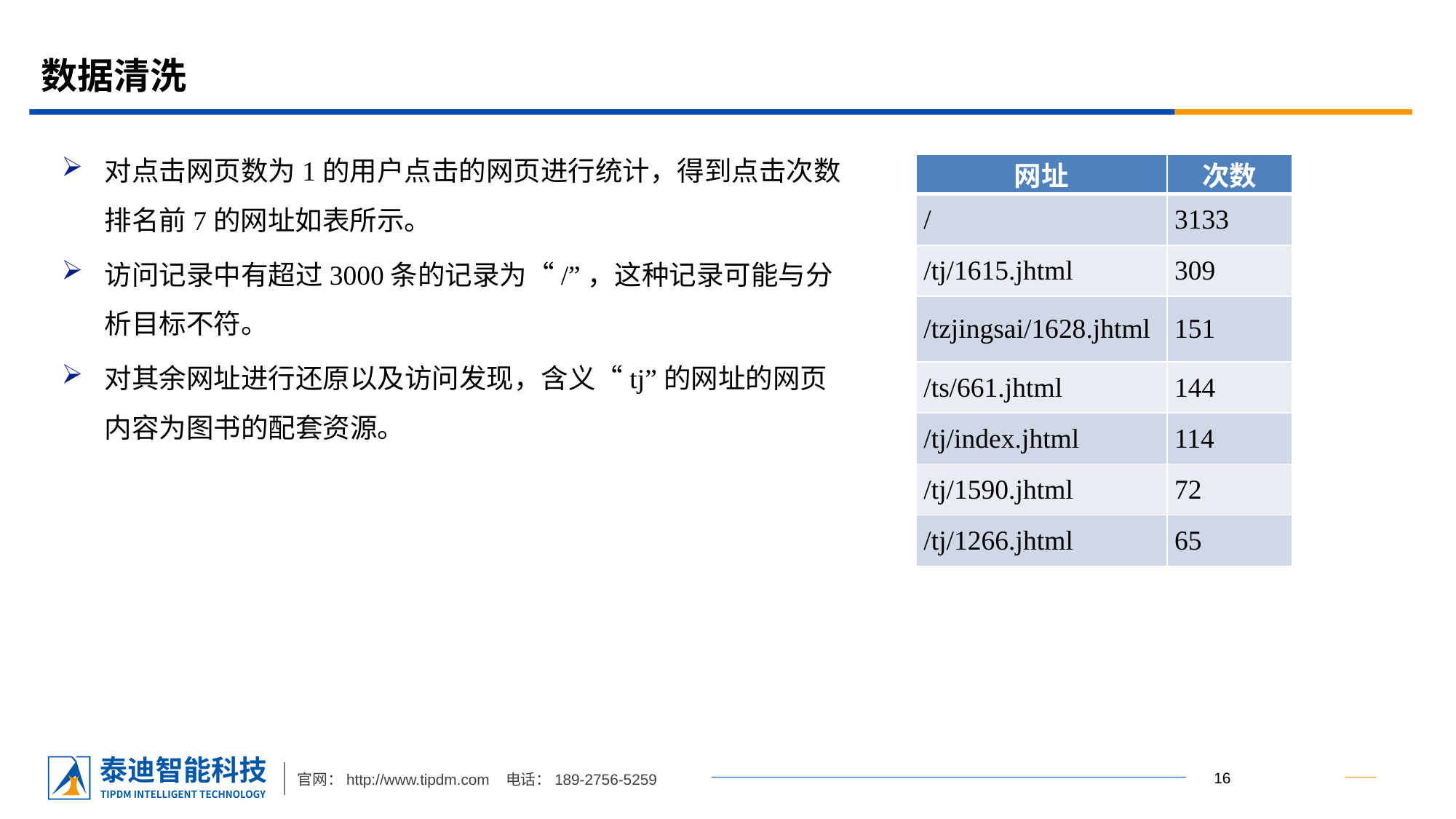

# 数据清洗
对点击网页数为1的用户点击的网页进行统计，得到点击次数排名前7的网址如表所示。
访问记录中有超过3000条的记录为“/”，这种记录可能与分析目标不符。
对其余网址进行还原以及访问发现，含义“tj”的网址的网页内容为图书的配套资源。
| 网址 | 次数 |
| --- | --- |
| / | 3133 |
| /tj/1615.jhtml | 309 |
| /tzjingsai/1628.jhtml | 151 |
| /ts/661.jhtml | 144 |
| /tj/index.jhtml | 114 |
| /tj/1590.jhtml | 72 |
| /tj/1266.jhtml | 65 |